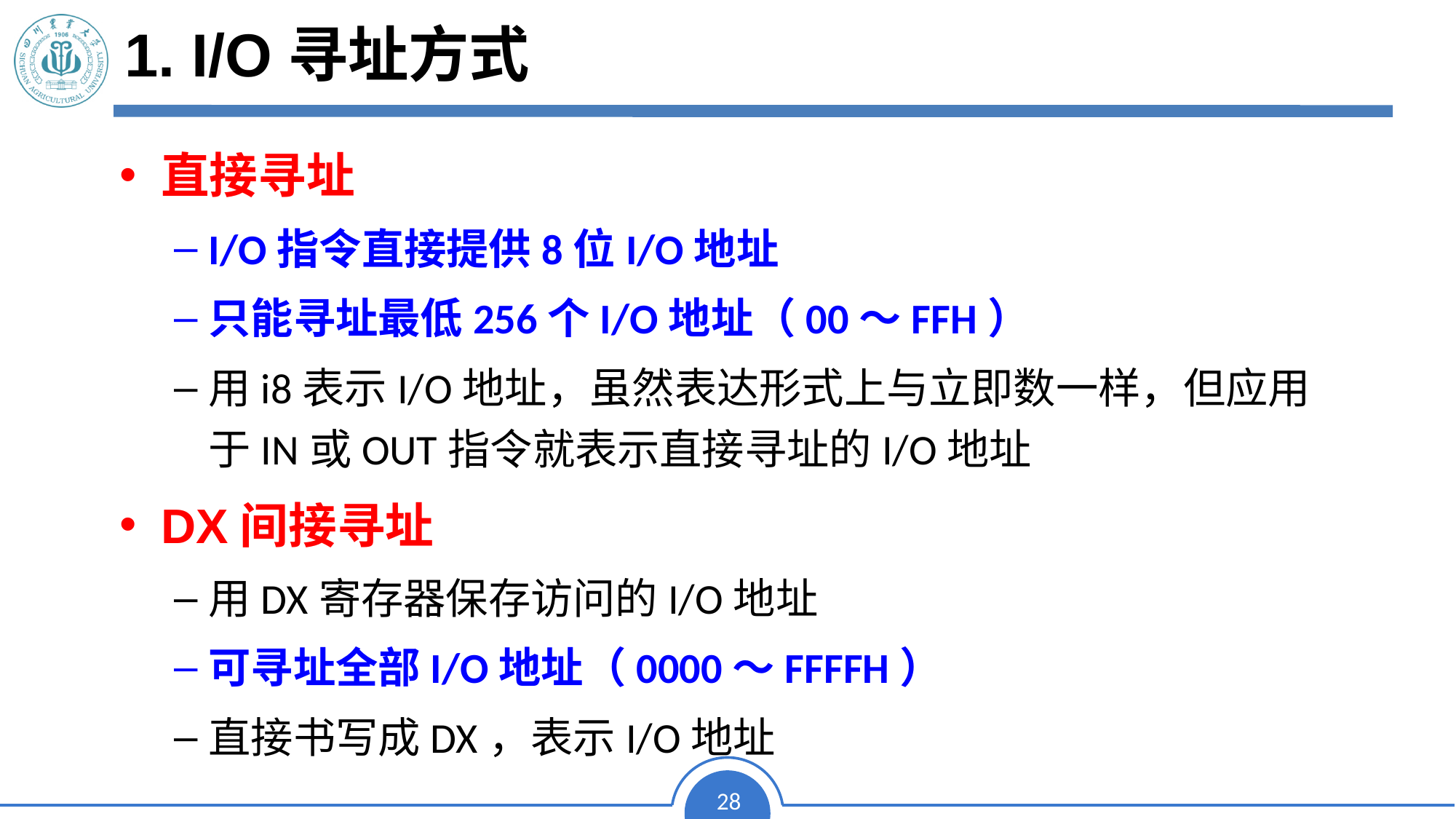

# 1. I/O寻址方式
直接寻址
I/O指令直接提供8位I/O地址
只能寻址最低256个I/O地址（00～FFH）
用i8表示I/O地址，虽然表达形式上与立即数一样，但应用于IN或OUT指令就表示直接寻址的I/O地址
DX间接寻址
用DX寄存器保存访问的I/O地址
可寻址全部I/O地址（0000～FFFFH）
直接书写成DX，表示I/O地址